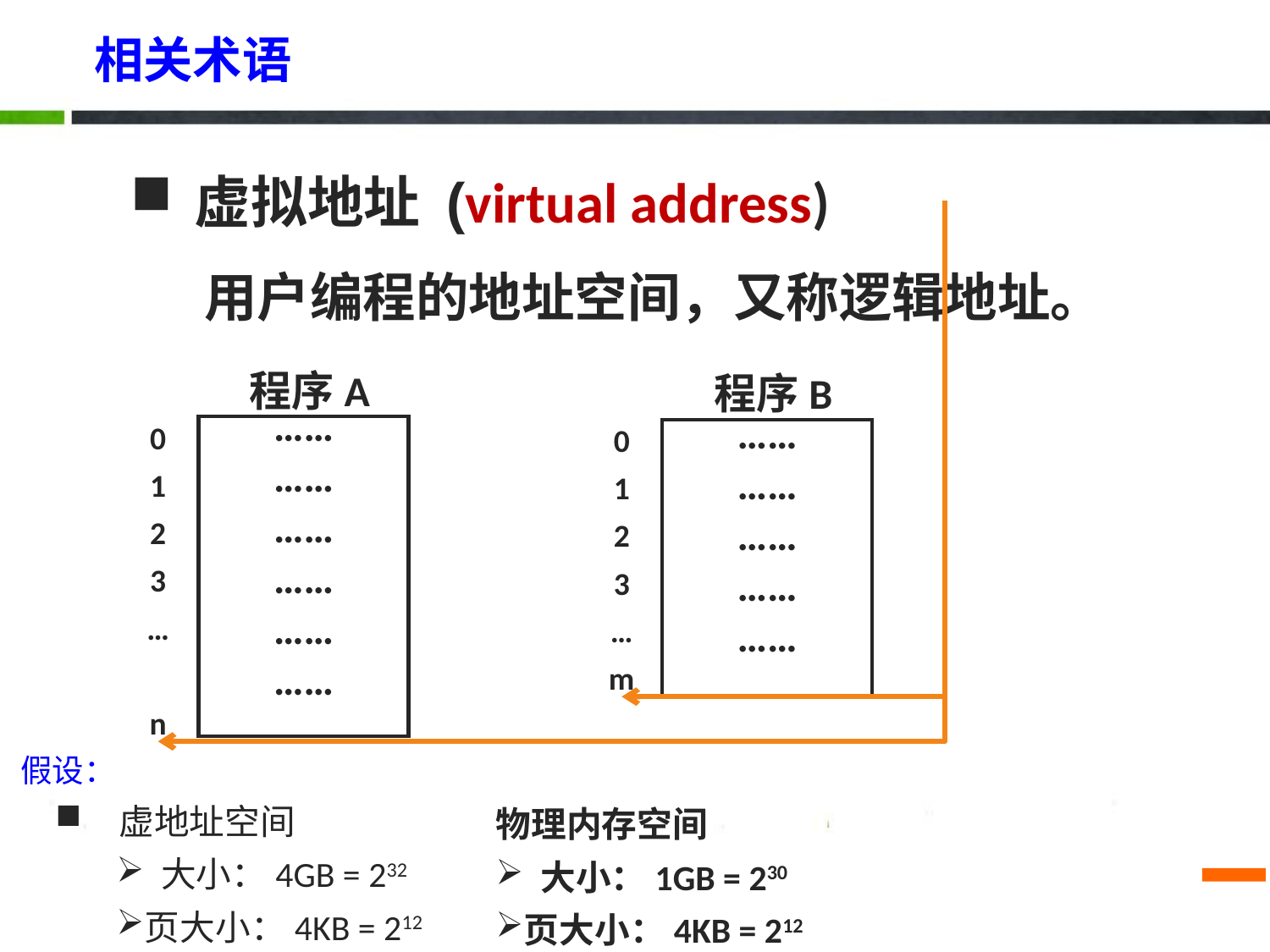

相关术语
虚拟地址 (virtual address)
用户编程的地址空间，又称逻辑地址。
程序A
程序B
0
1
2
3
…

n
0
1
2
3
…
m
……
……
……
……
……
……

……
……
……
……
……

假设：
虚地址空间
 大小：4GB = 232
页大小：4KB = 212
物理内存空间
 大小：1GB = 230
页大小：4KB = 212